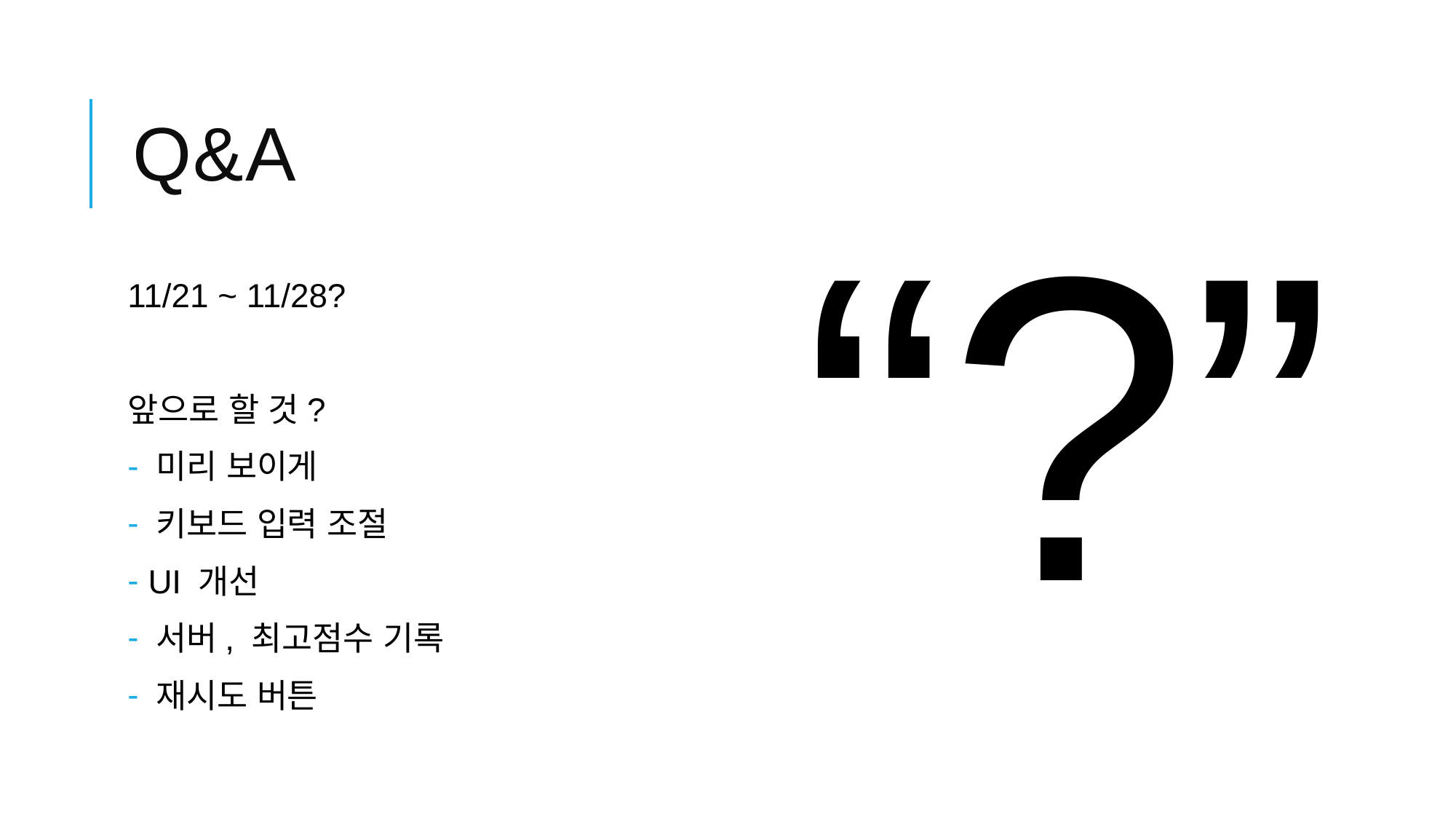

# Q&A
“?”
11/21 ~ 11/28?

앞으로 할 것?
 미리 보이게
 키보드 입력 조절
 UI 개선
 서버, 최고점수 기록
 재시도 버튼